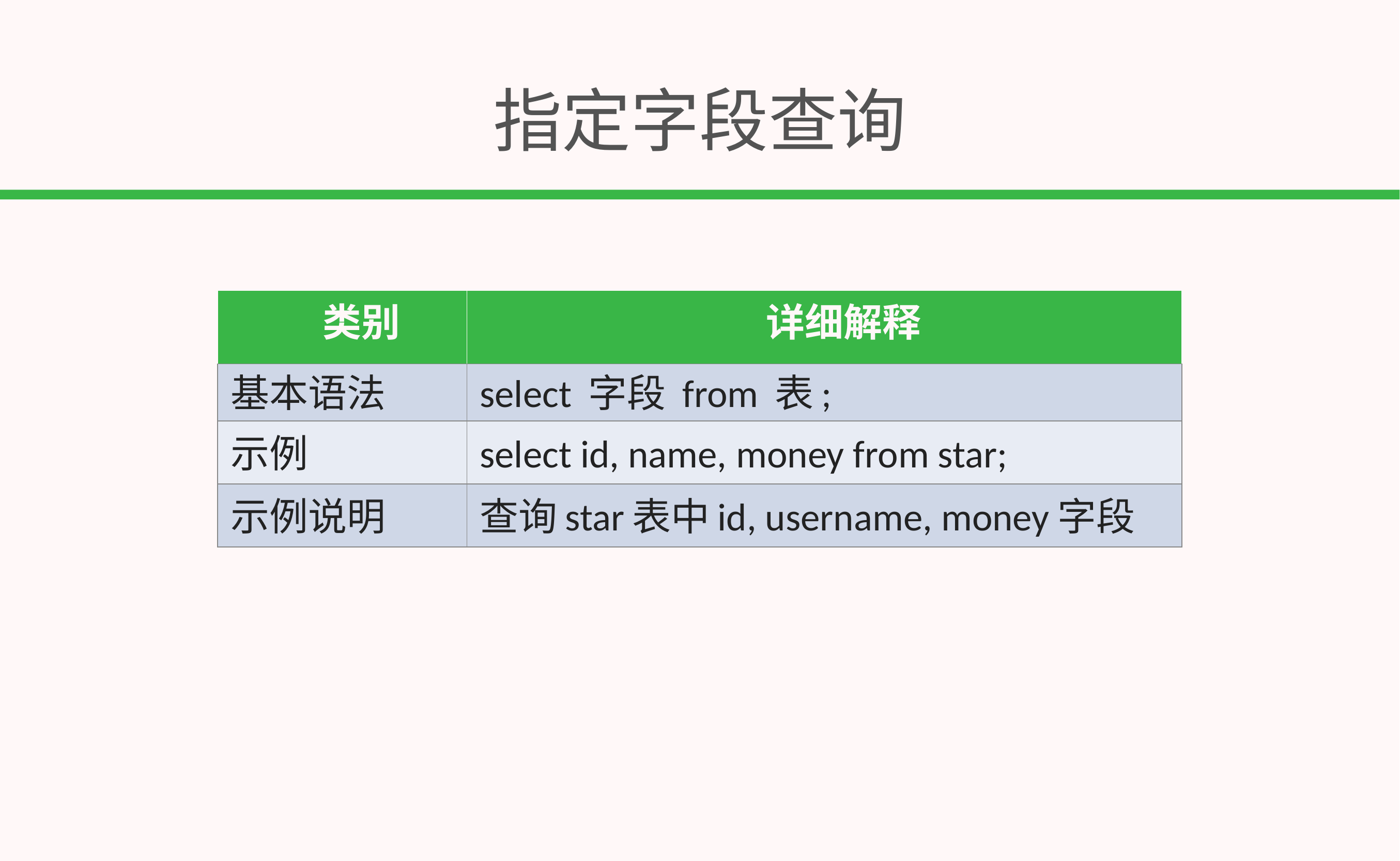

# 指定字段查询
| 类别 | 详细解释 |
| --- | --- |
| 基本语法 | select 字段 from 表; |
| 示例 | select id, name, money from star; |
| 示例说明 | 查询star表中id, username, money字段 |